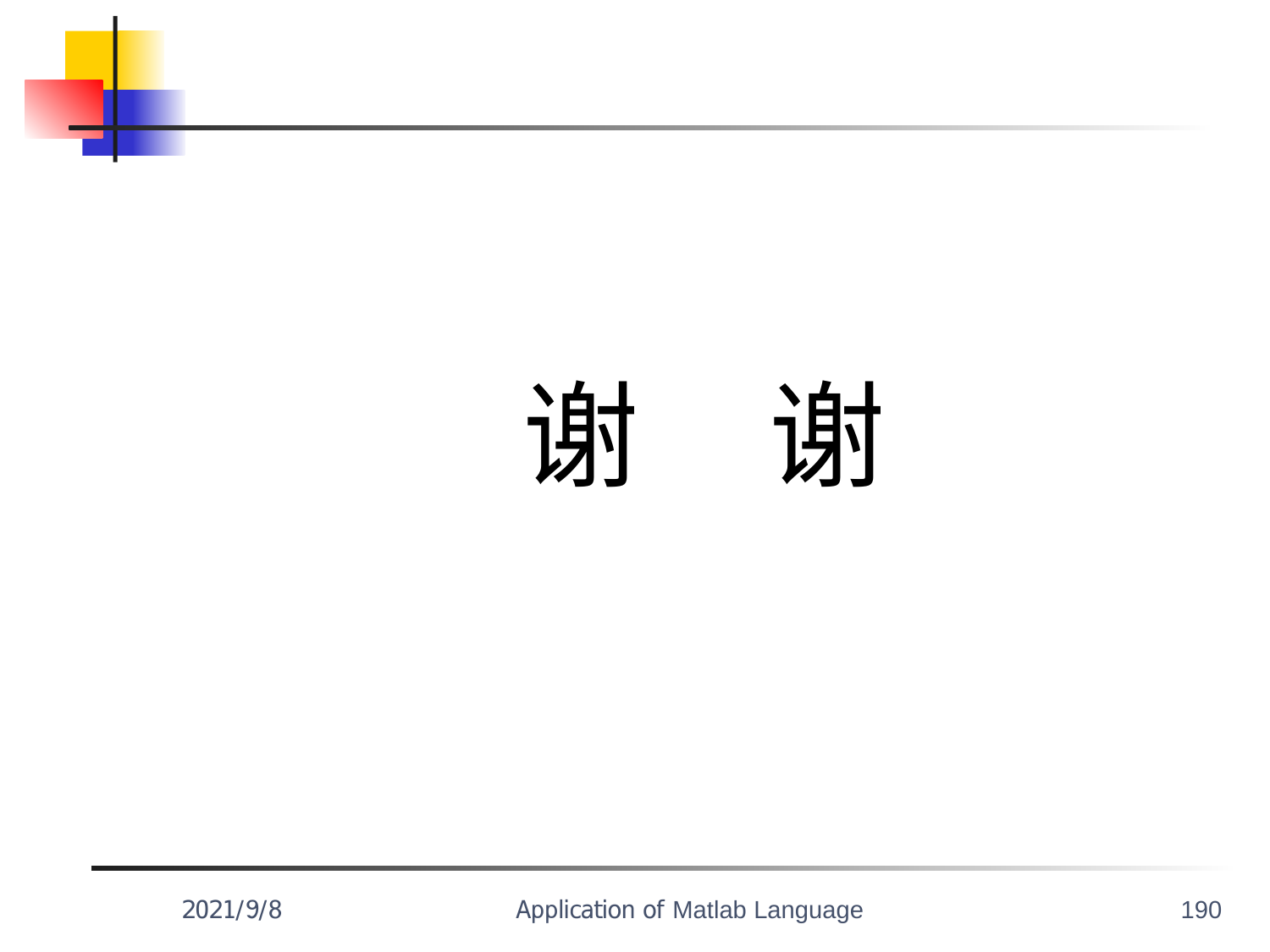

谢     谢
 2021/9/8
Application of Matlab Language
190